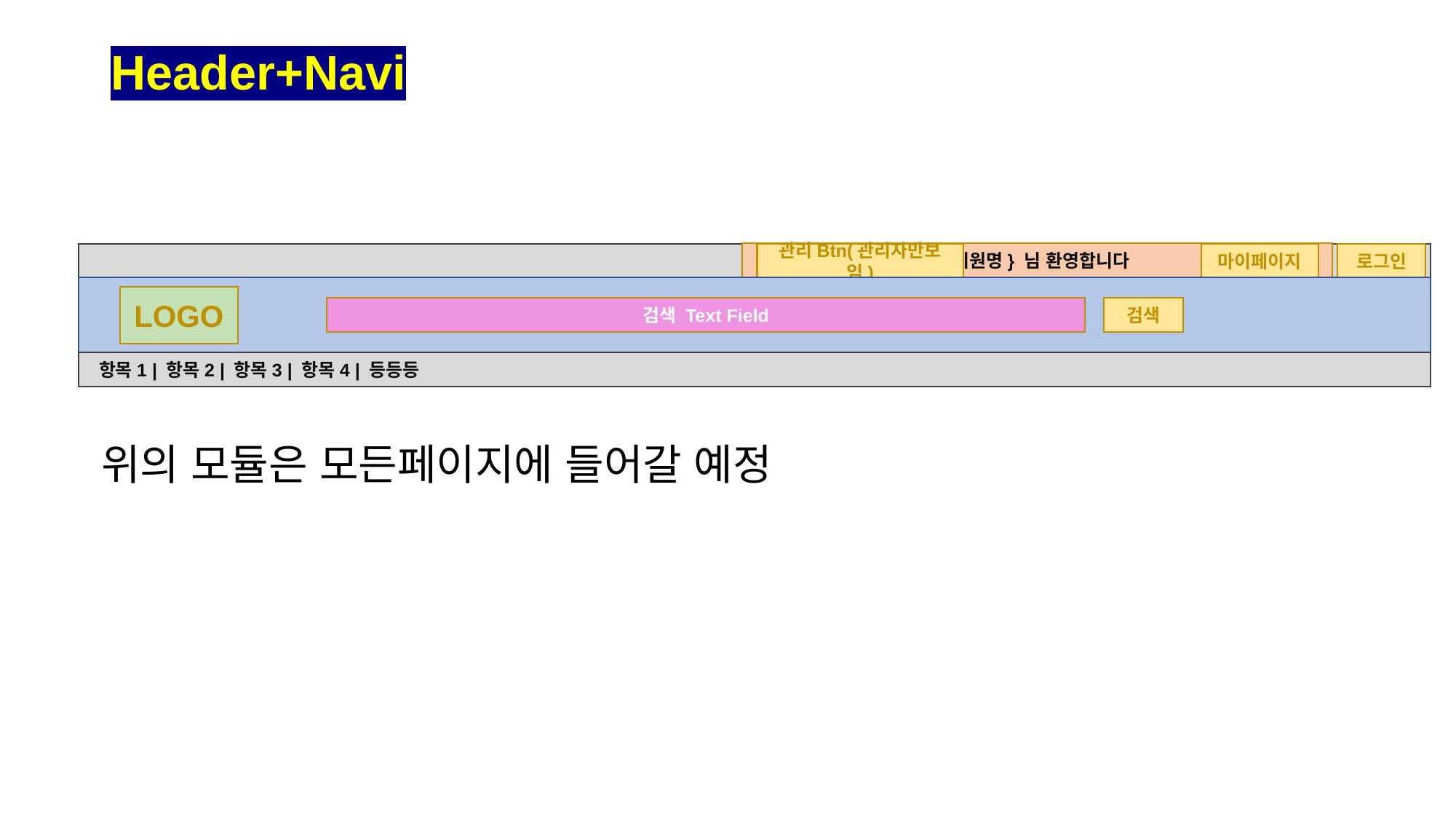

Header+Navi
                                     {회원명} 님 환영합니다
관리Btn(관리자만보임)
마이페이지
로그인

LOGO
검색
검색 Text Field
 항목1 | 항목2 | 항목3 | 항목4 | 등등등
위의 모듈은 모든페이지에 들어갈 예정